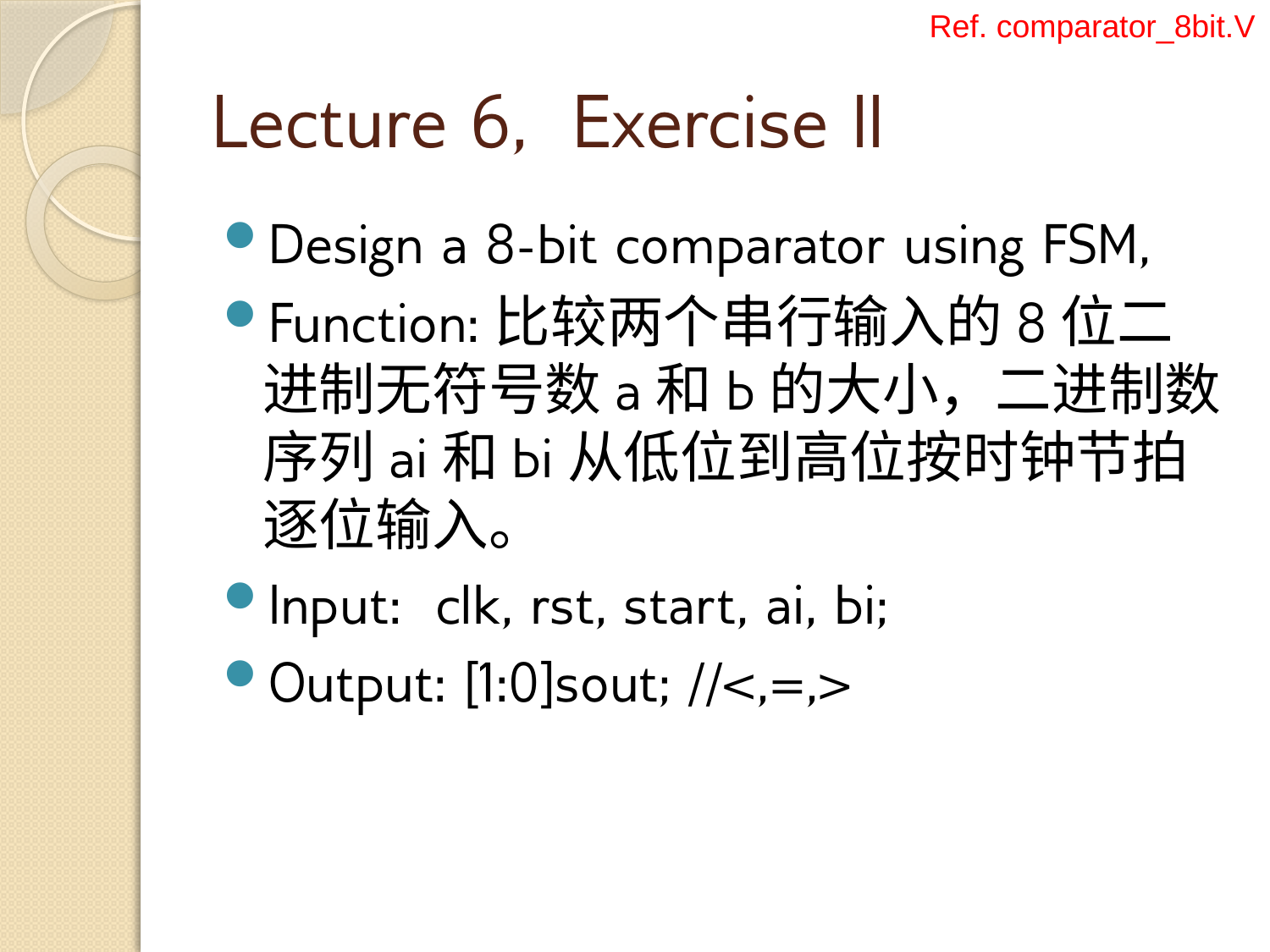

Ref. comparator_8bit.V
# Lecture 6,  Exercise II
Design a 8-bit comparator using FSM,
Function:比较两个串行输入的8位二进制无符号数a和b的大小，二进制数序列ai和bi从低位到高位按时钟节拍逐位输入。
Input:  clk, rst, start, ai, bi;
Output: [1:0]sout; //<,=,>